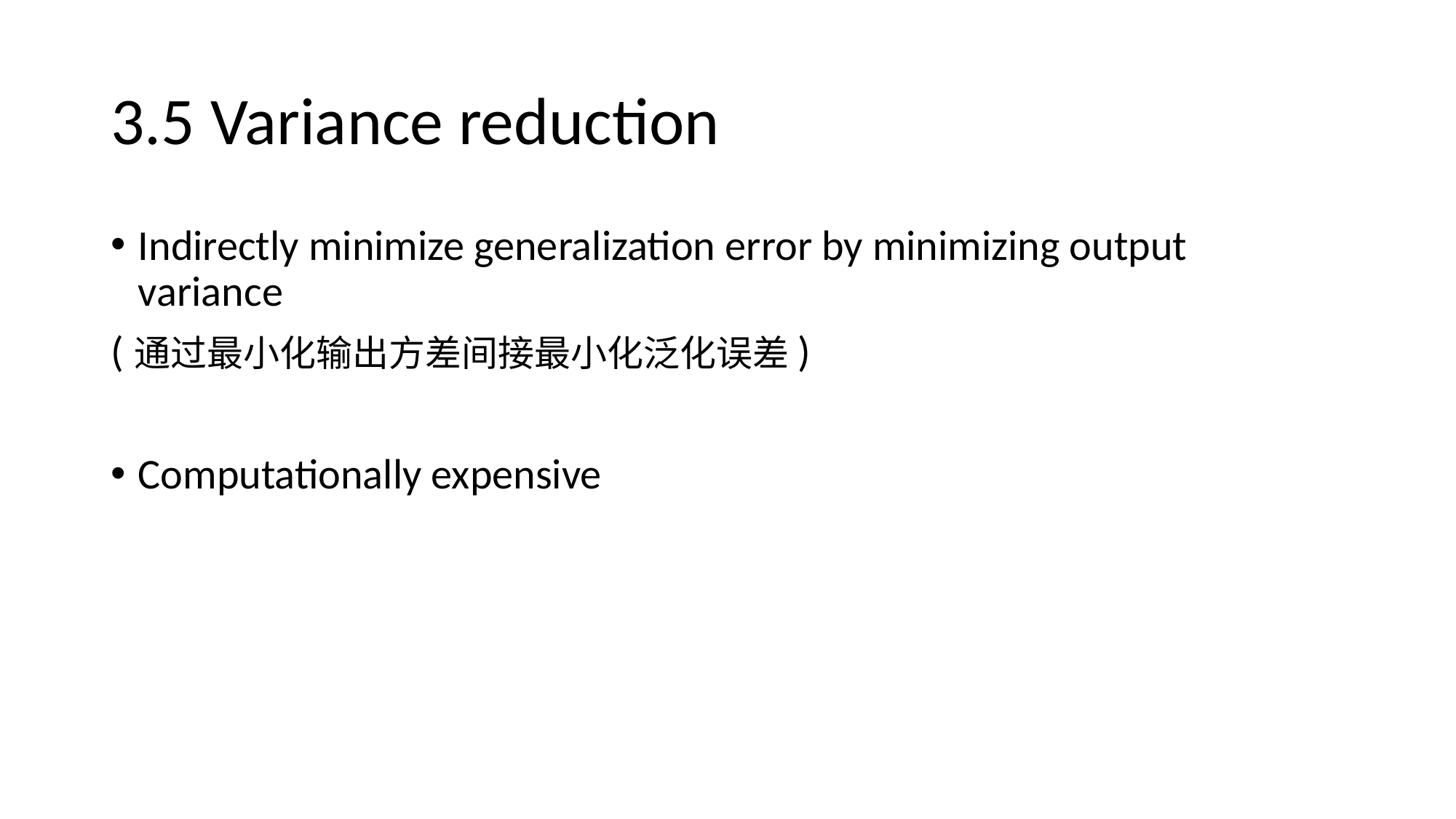

# 3.5 Variance reduction
Indirectly minimize generalization error by minimizing output variance
(通过最小化输出方差间接最小化泛化误差)

Computationally expensive